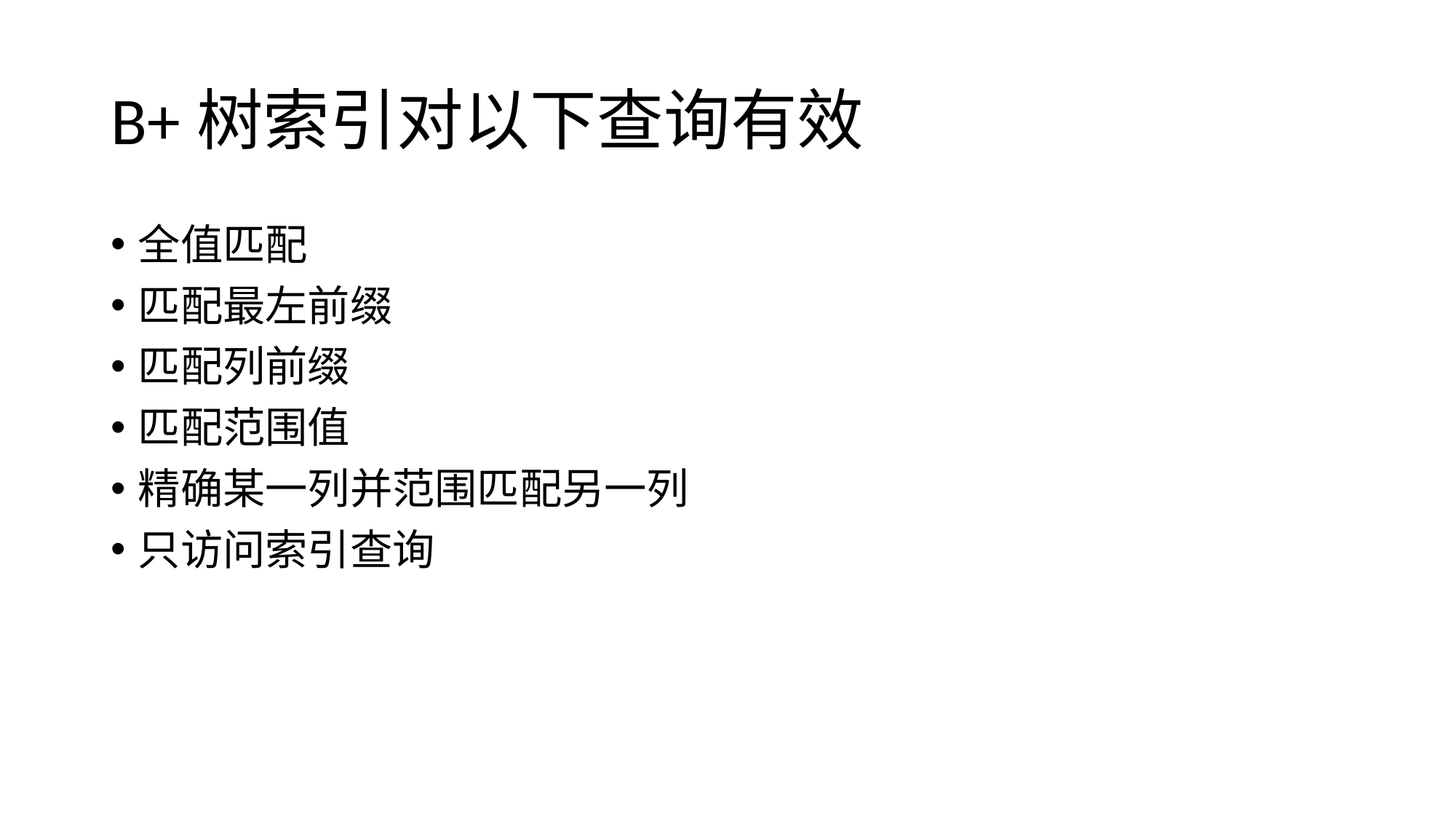

# B+树索引对以下查询有效
全值匹配
匹配最左前缀
匹配列前缀
匹配范围值
精确某一列并范围匹配另一列
只访问索引查询